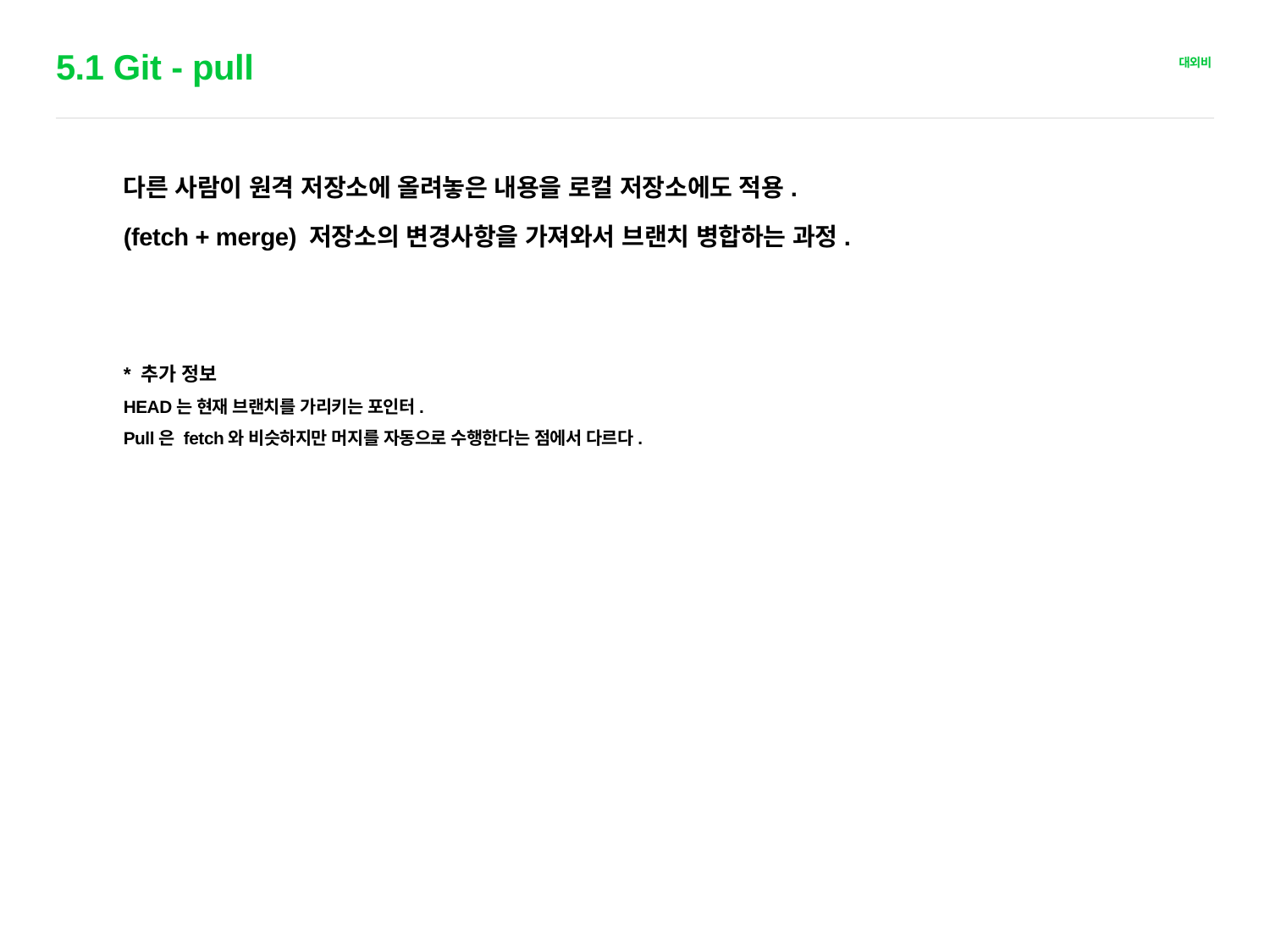

# 5.1 Git - pull
다른 사람이 원격 저장소에 올려놓은 내용을 로컬 저장소에도 적용.
(fetch + merge) 저장소의 변경사항을 가져와서 브랜치 병합하는 과정.

* 추가 정보
HEAD는 현재 브랜치를 가리키는 포인터.
Pull은 fetch와 비슷하지만 머지를 자동으로 수행한다는 점에서 다르다.